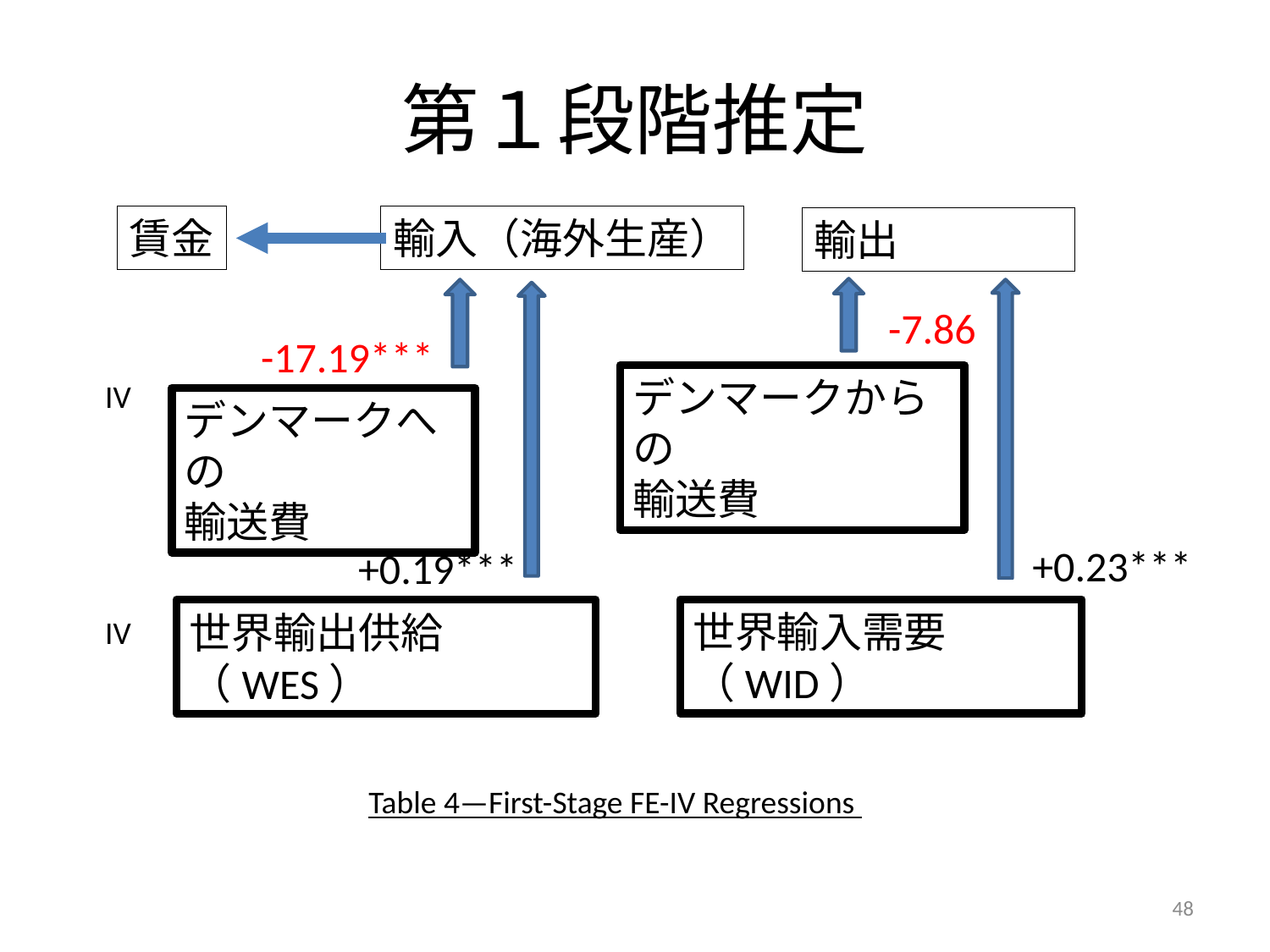

# 第１段階推定
賃金
輸入（海外生産）
輸出

-7.86
-17.19***
デンマークからの
輸送費
IV
デンマークへの
輸送費
+0.23***
+0.19***
世界輸入需要（WID）
世界輸出供給（WES）
IV
Table 4—First-Stage FE-IV Regressions
48